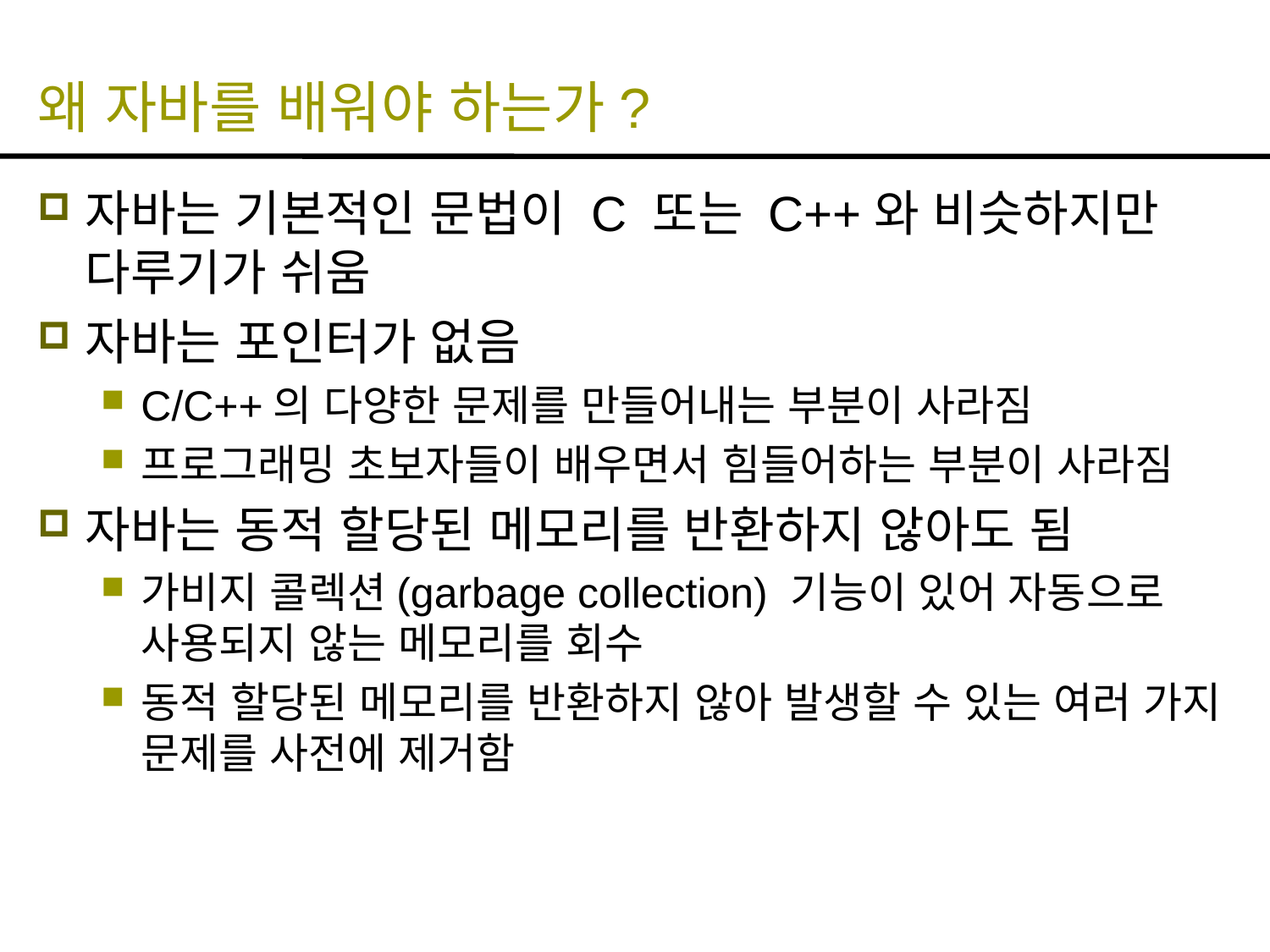

# 왜 자바를 배워야 하는가?
자바는 기본적인 문법이 C 또는 C++와 비슷하지만 다루기가 쉬움
자바는 포인터가 없음
C/C++의 다양한 문제를 만들어내는 부분이 사라짐
프로그래밍 초보자들이 배우면서 힘들어하는 부분이 사라짐
자바는 동적 할당된 메모리를 반환하지 않아도 됨
가비지 콜렉션(garbage collection) 기능이 있어 자동으로 사용되지 않는 메모리를 회수
동적 할당된 메모리를 반환하지 않아 발생할 수 있는 여러 가지 문제를 사전에 제거함